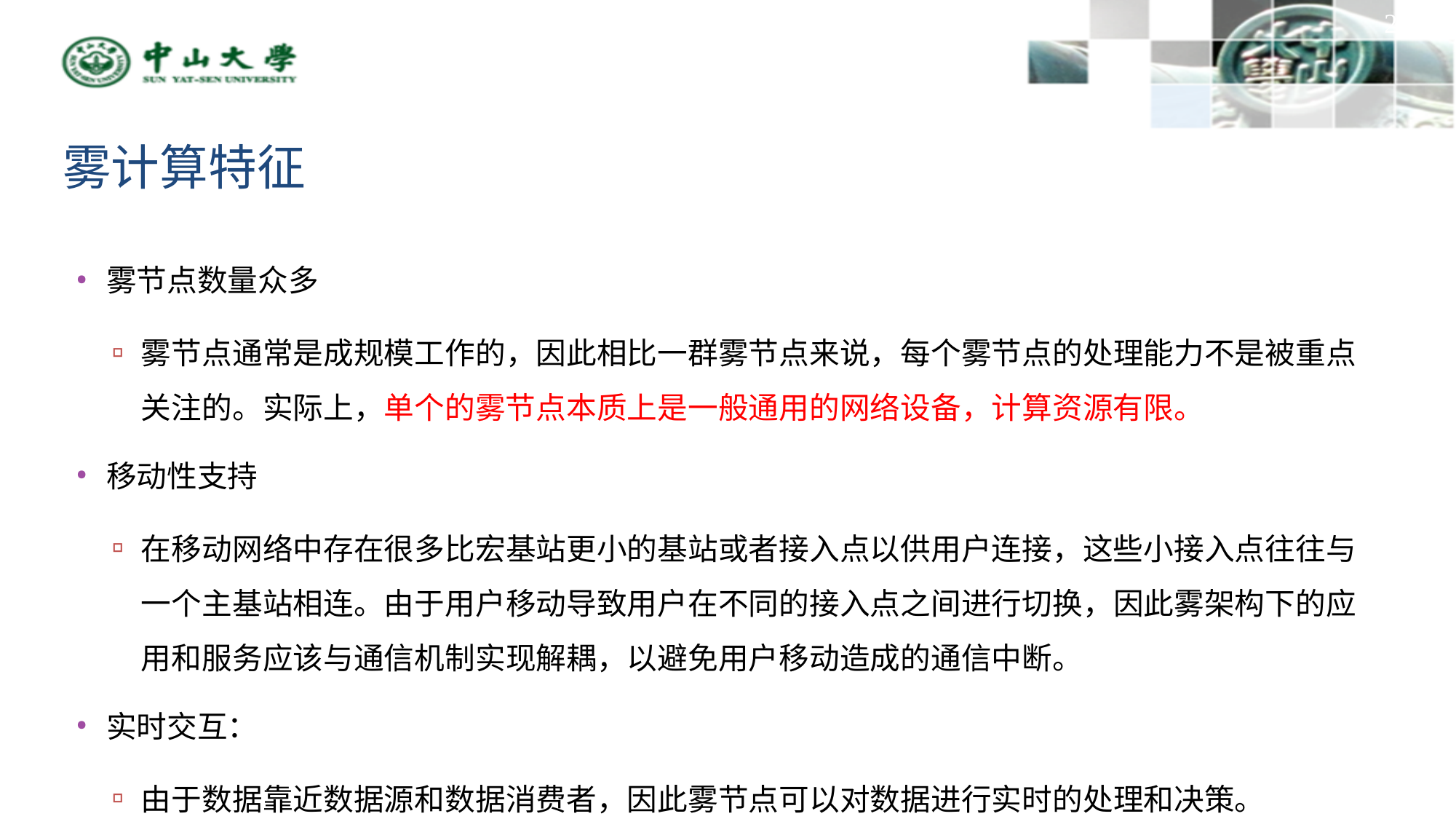

23
# 雾计算特征
雾节点数量众多
雾节点通常是成规模工作的，因此相比一群雾节点来说，每个雾节点的处理能力不是被重点关注的。实际上，单个的雾节点本质上是一般通用的网络设备，计算资源有限。
移动性支持
在移动网络中存在很多比宏基站更小的基站或者接入点以供用户连接，这些小接入点往往与一个主基站相连。由于用户移动导致用户在不同的接入点之间进行切换，因此雾架构下的应用和服务应该与通信机制实现解耦，以避免用户移动造成的通信中断。
实时交互：
由于数据靠近数据源和数据消费者，因此雾节点可以对数据进行实时的处理和决策。